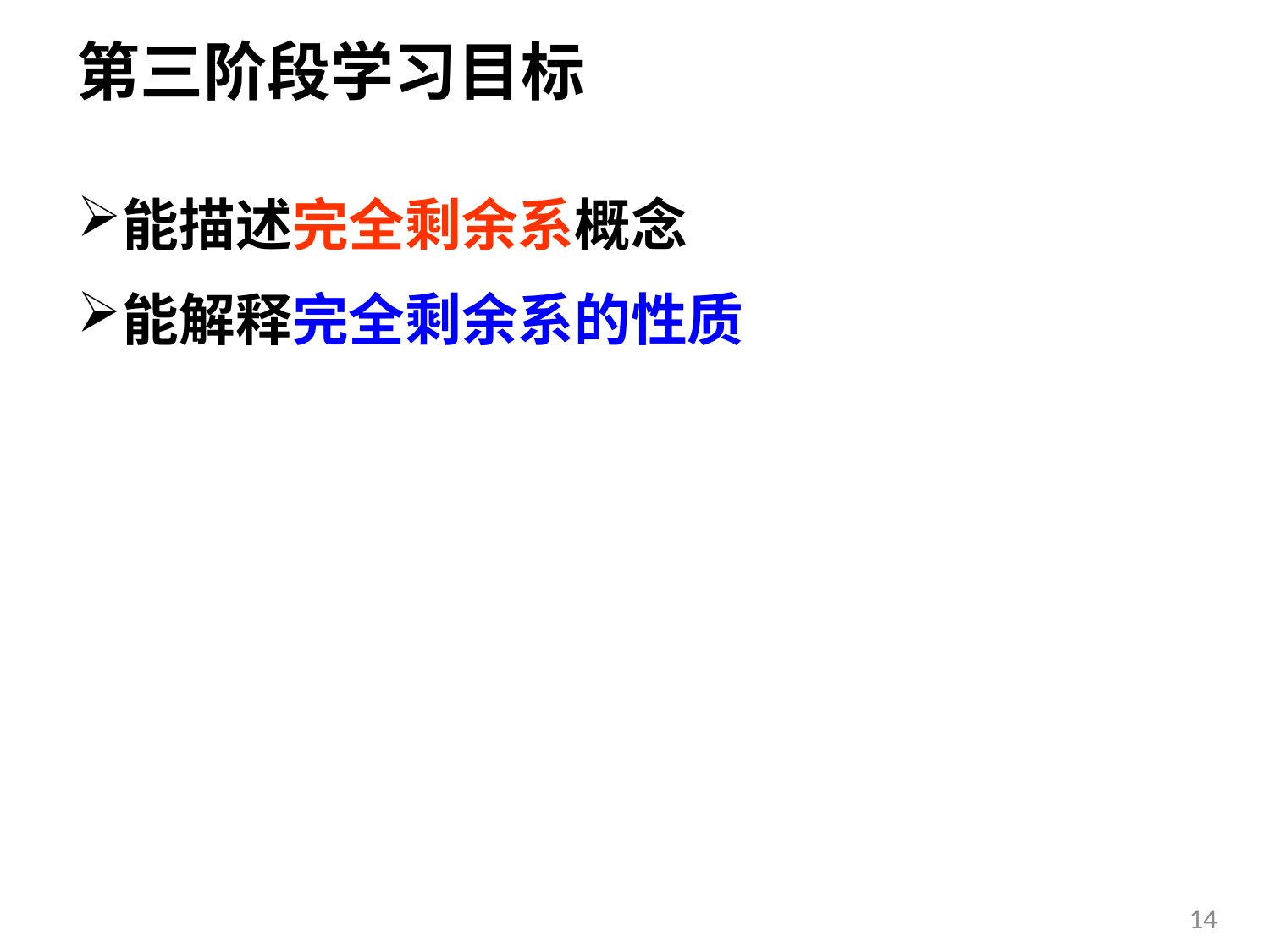

4.3 学习目标
# 第三阶段学习目标
能描述完全剩余系概念
能解释完全剩余系的性质
14